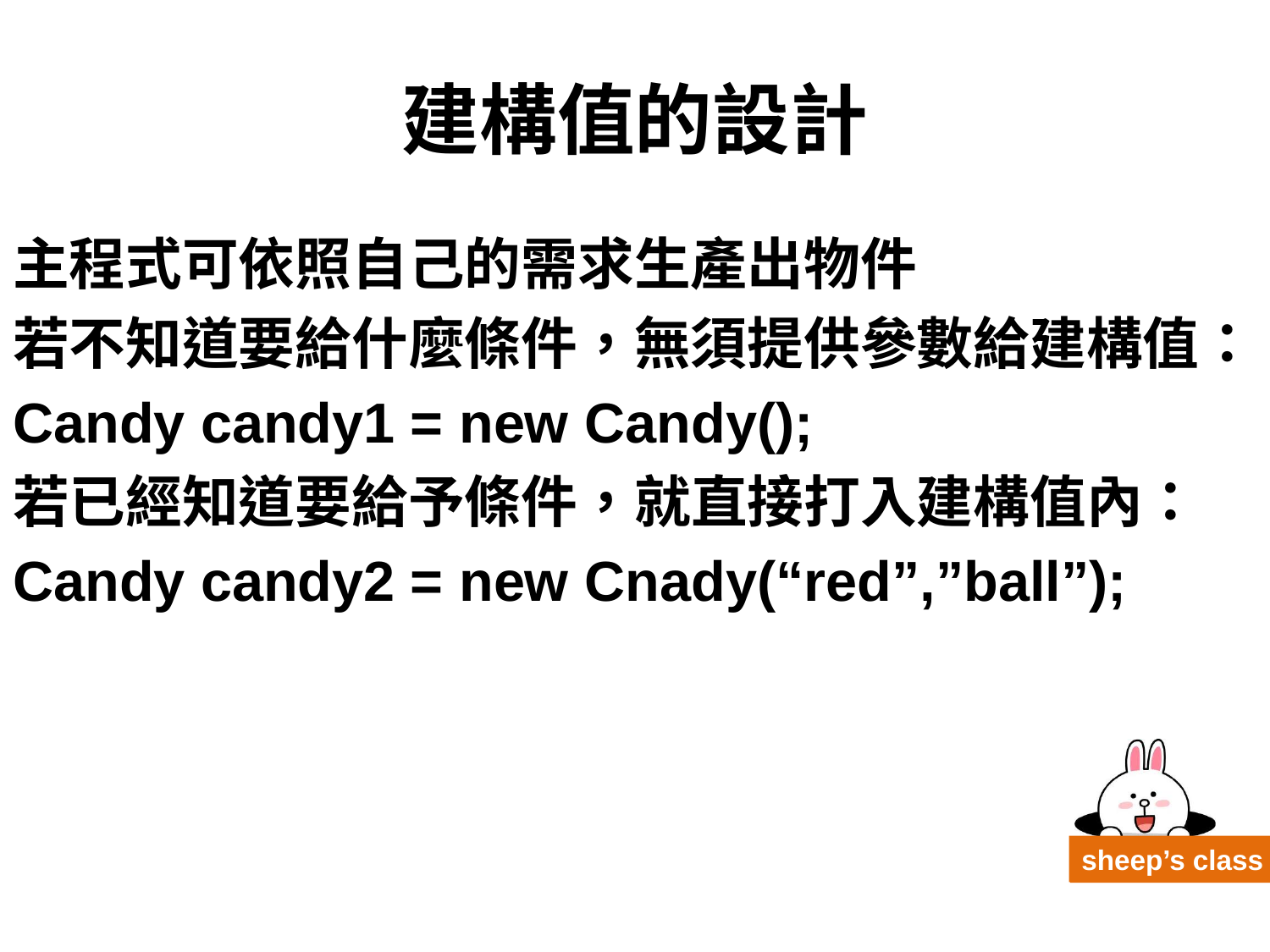

# 建構值的設計
主程式可依照自己的需求生產出物件
若不知道要給什麼條件，無須提供參數給建構值：
Candy candy1 = new Candy();
若已經知道要給予條件，就直接打入建構值內：
Candy candy2 = new Cnady(“red”,”ball”);